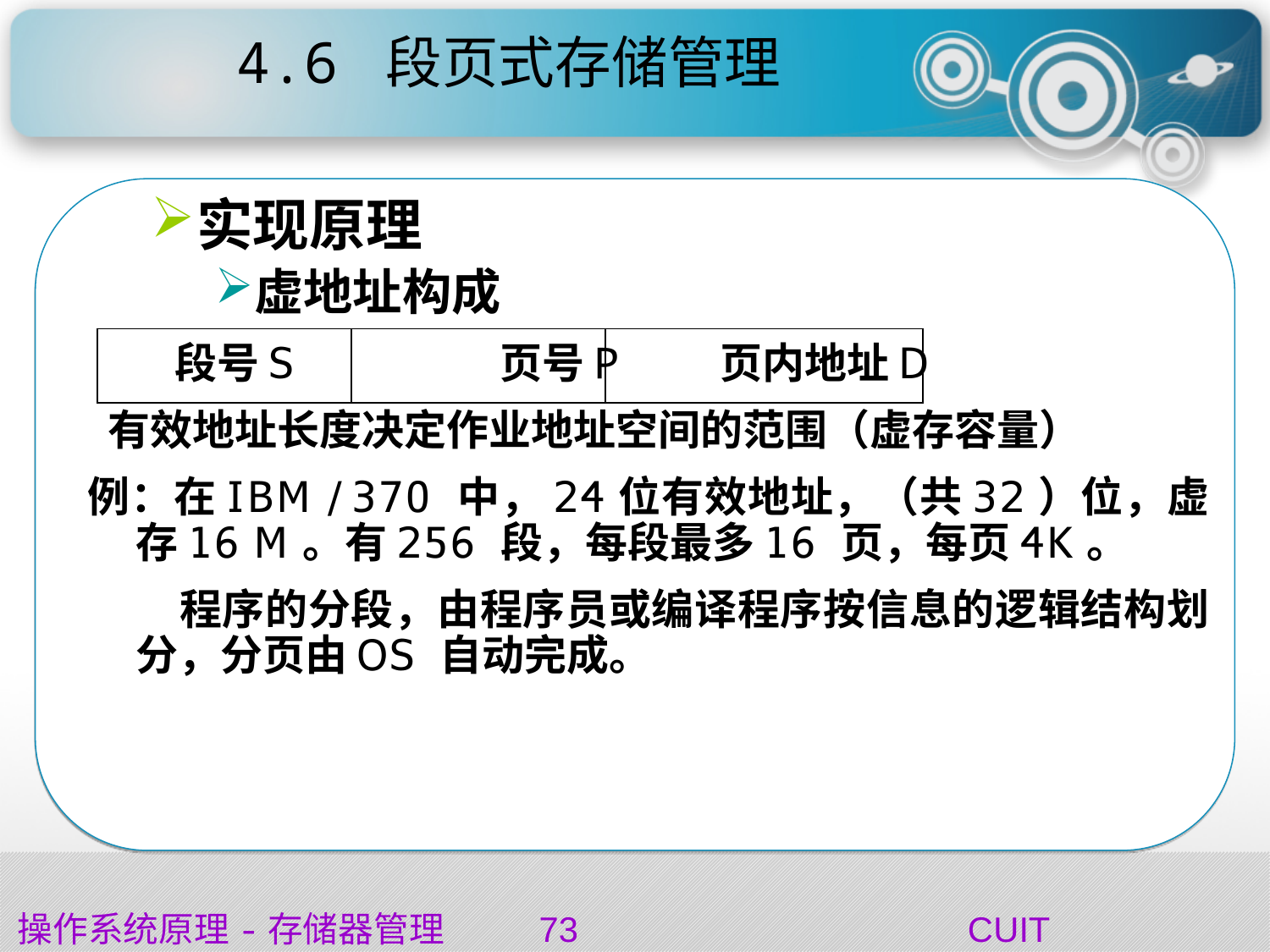

# 4.6 段页式存储管理
实现原理
虚地址构成
	   段号S 	        页号P       页内地址D
 有效地址长度决定作业地址空间的范围（虚存容量）
例：在IBM /370 中，24位有效地址，（共32）位，虚存16 M。有256 段，每段最多16 页，每页4K。
        程序的分段，由程序员或编译程序按信息的逻辑结构划分，分页由OS 自动完成。